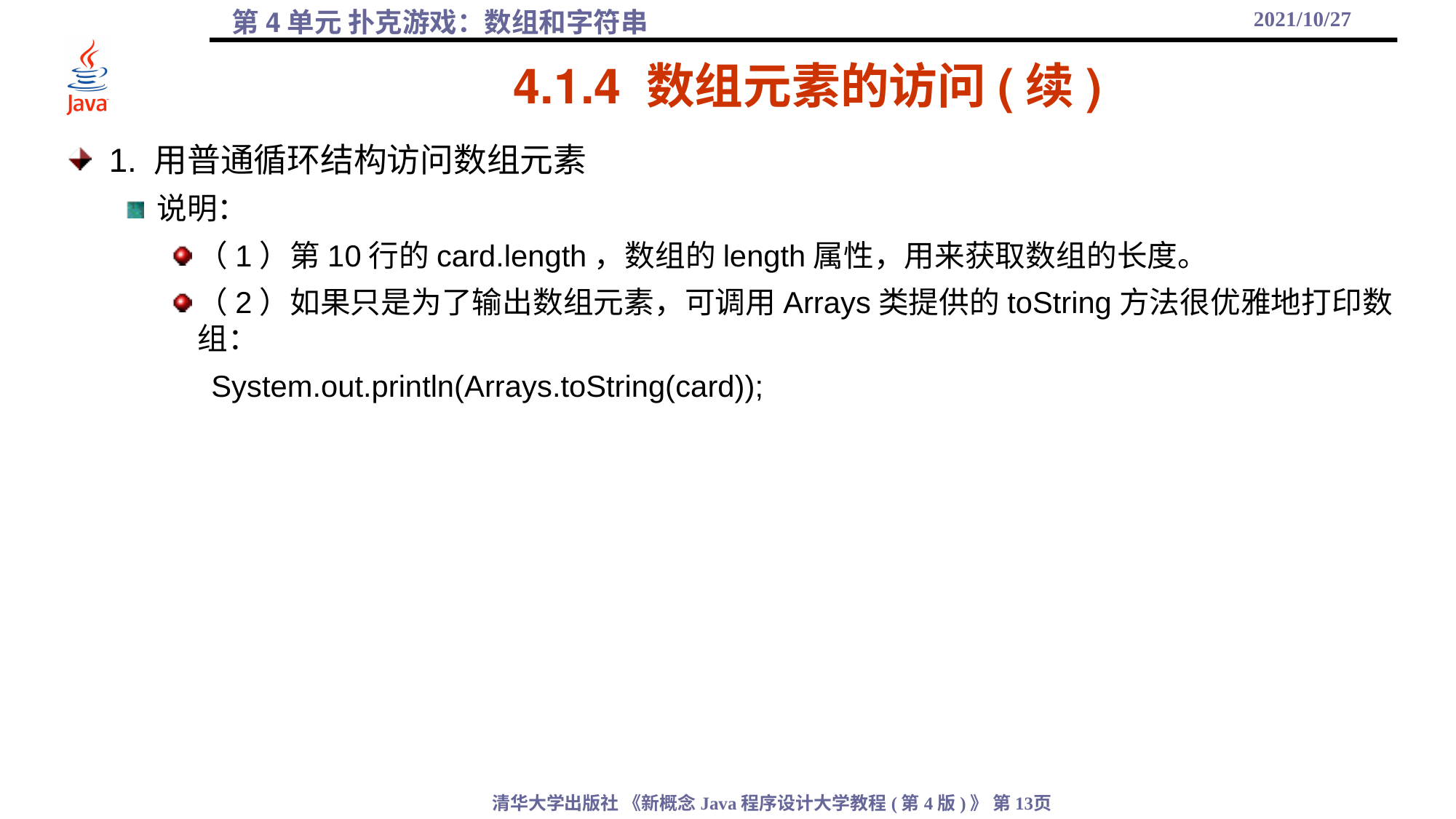

2021/10/27
# 4.1.4 数组元素的访问(续)
1. 用普通循环结构访问数组元素
说明：
（1）第10行的card.length，数组的length属性，用来获取数组的长度。
（2）如果只是为了输出数组元素，可调用Arrays类提供的toString方法很优雅地打印数组：
System.out.println(Arrays.toString(card));